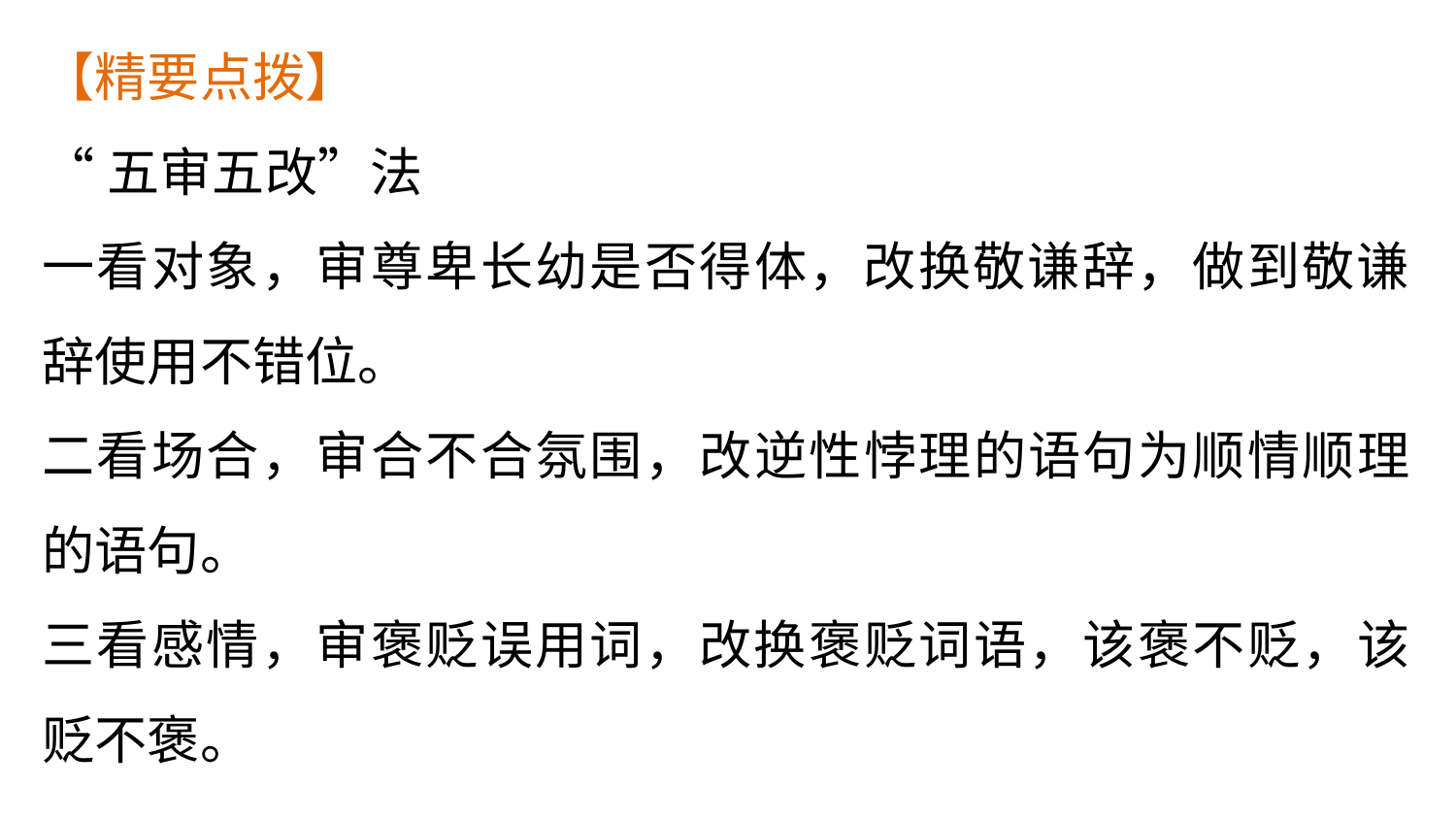

【精要点拨】
“五审五改”法
一看对象，审尊卑长幼是否得体，改换敬谦辞，做到敬谦辞使用不错位。
二看场合，审合不合氛围，改逆性悖理的语句为顺情顺理的语句。
三看感情，审褒贬误用词，改换褒贬词语，该褒不贬，该贬不褒。